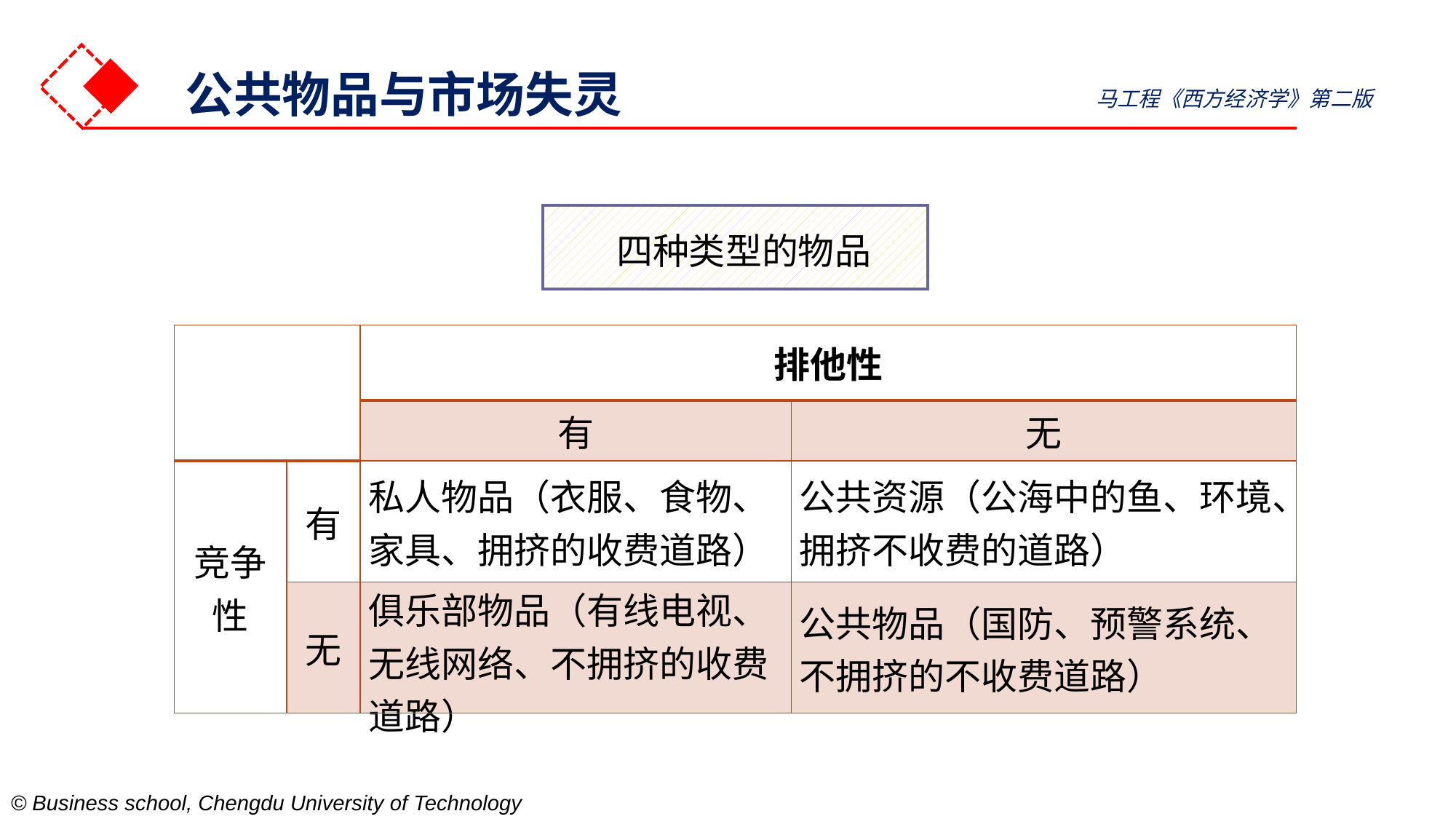

公共物品与市场失灵

马工程《西方经济学》第二版
四种类型的物品
|  |  | 排他性 |  |
| --- | --- | --- | --- |
|  |  | 有 | 无 |
| 竞争性 | 有 | 私人物品（衣服、食物、家具、拥挤的收费道路） | 公共资源（公海中的鱼、环境、拥挤不收费的道路） |
|  | 无 | 俱乐部物品（有线电视、无线网络、不拥挤的收费道路） | 公共物品（国防、预警系统、不拥挤的不收费道路） |